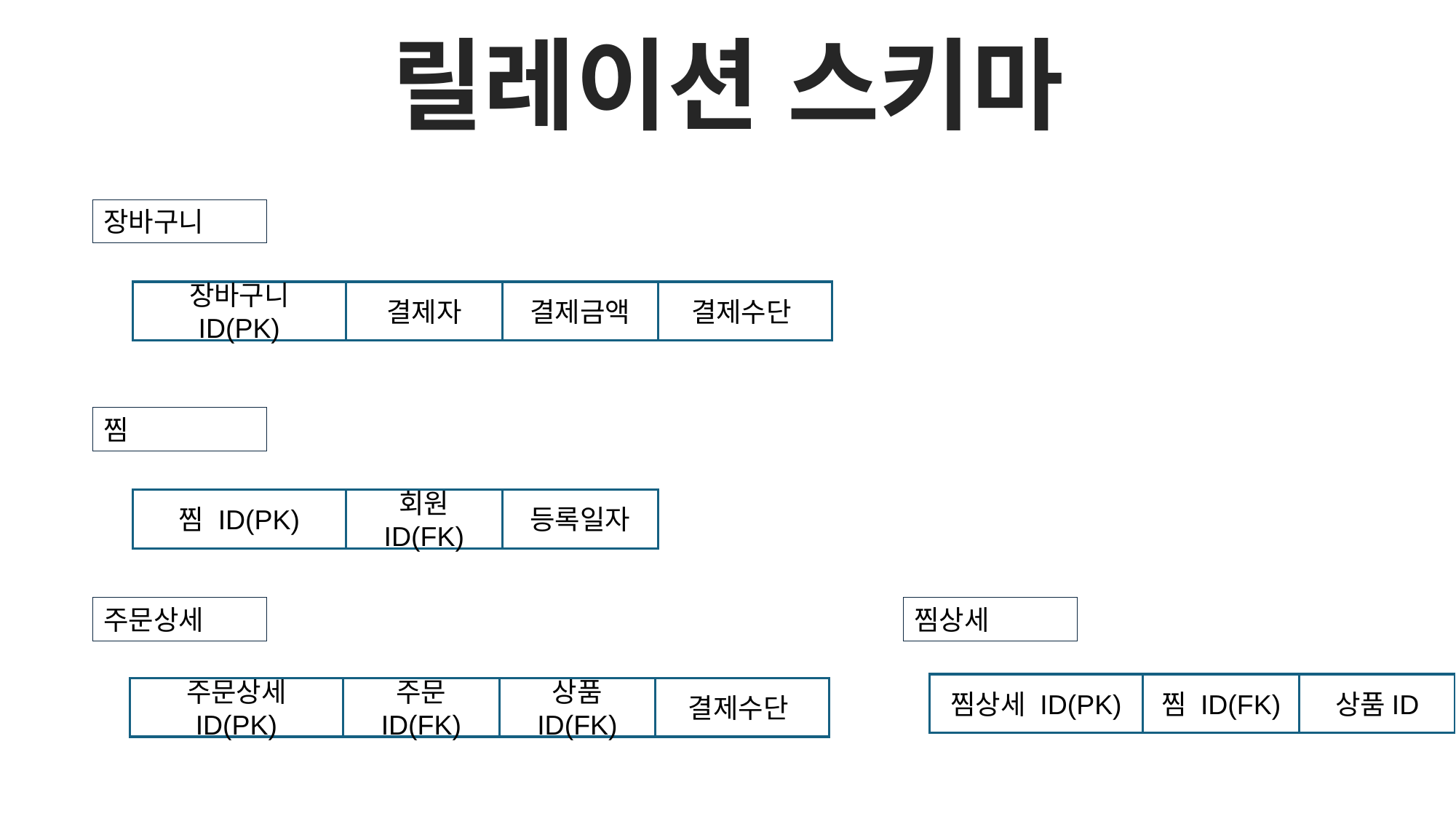

릴레이션 스키마
장바구니
장바구니 ID(PK)
결제자
결제금액
결제수단
찜
찜 ID(PK)
회원 ID(FK)
등록일자
주문상세
찜상세
찜상세 ID(PK)
찜 ID(FK)
상품ID
주문상세 ID(PK)
주문 ID(FK)
상품 ID(FK)
결제수단